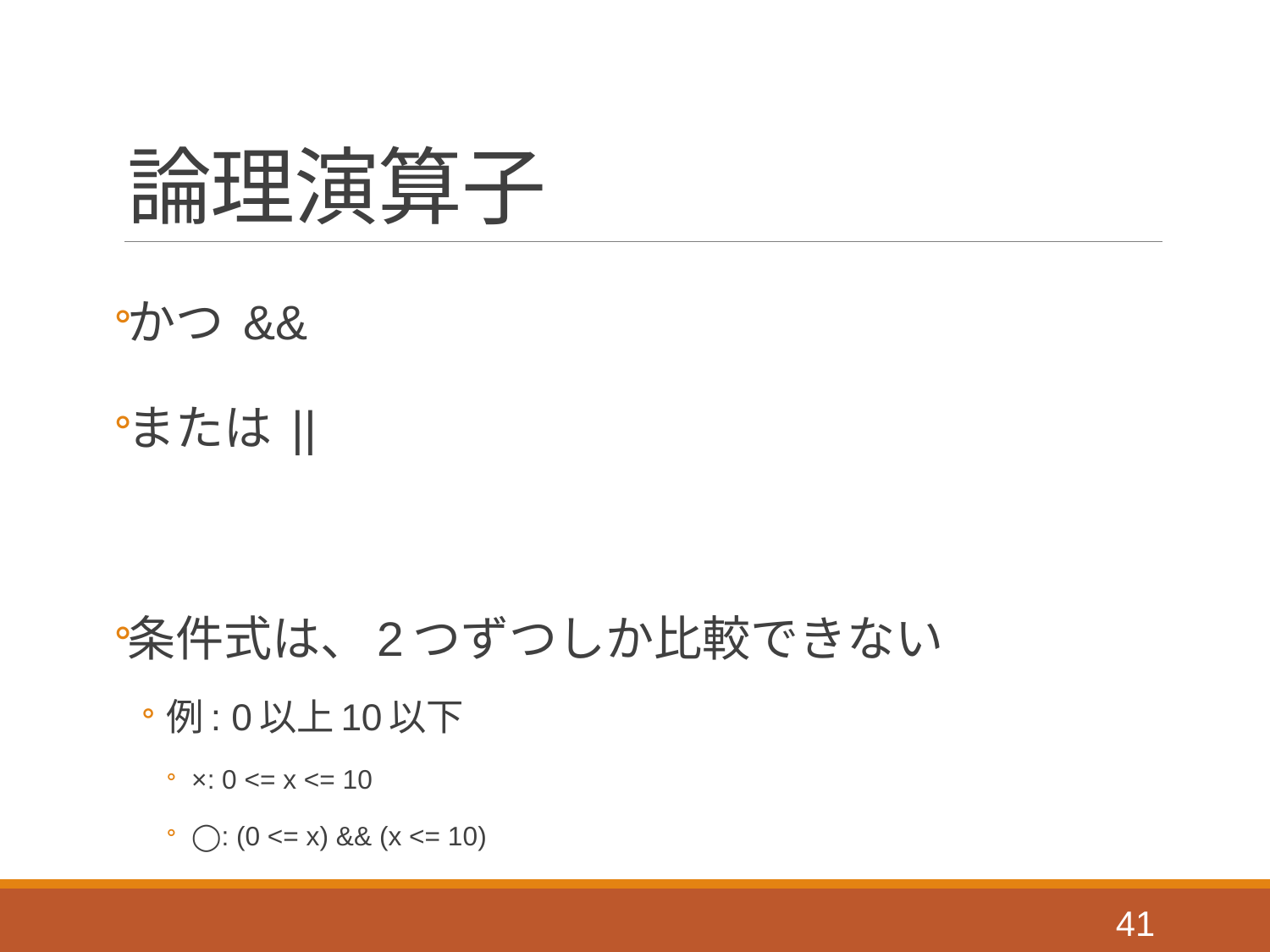

# 論理演算子
かつ &&
または ||

条件式は、2つずつしか比較できない
例: 0以上10以下
×: 0 <= x <= 10
◯: (0 <= x) && (x <= 10)
41